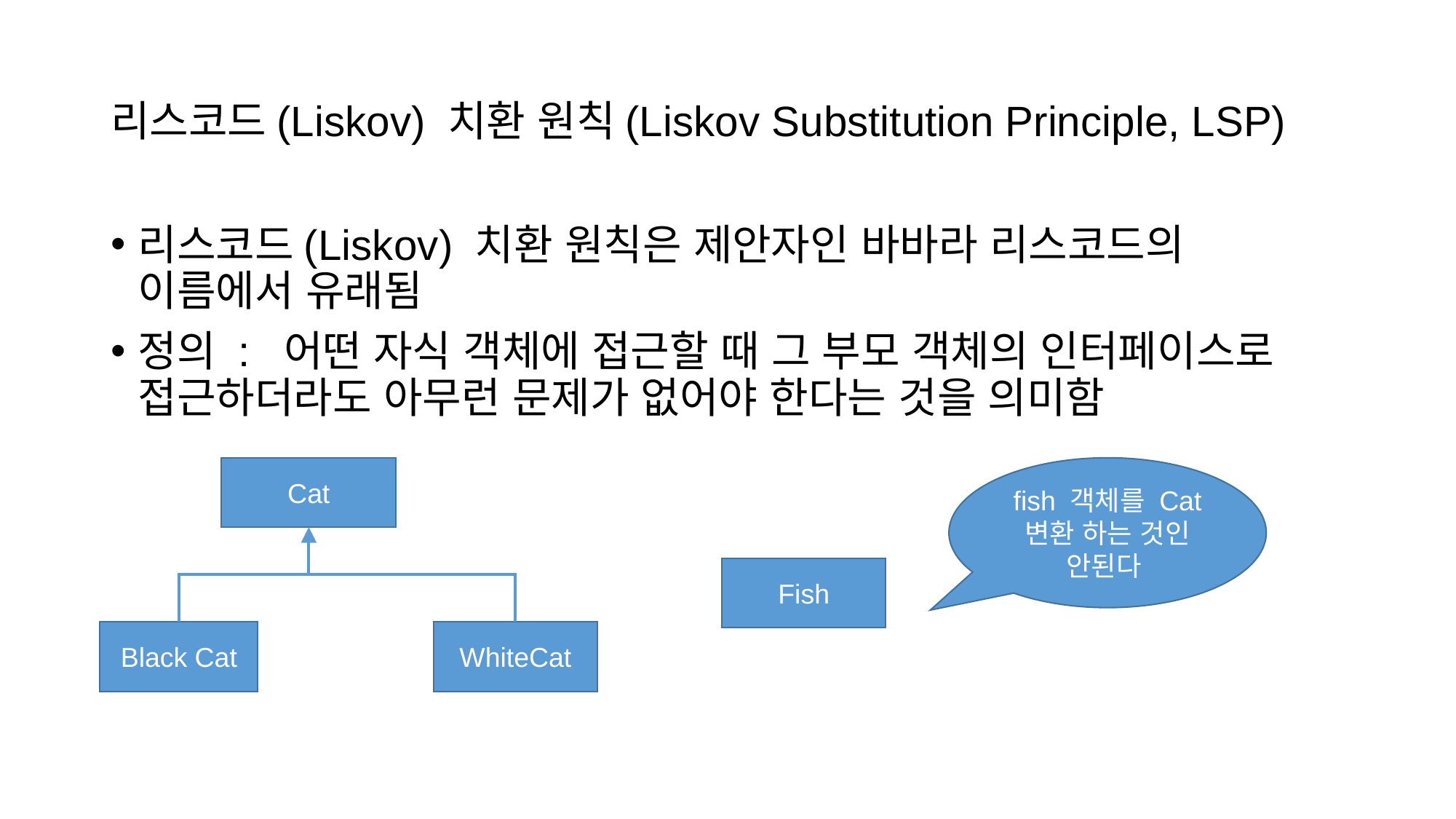

# 리스코드(Liskov) 치환 원칙(Liskov Substitution Principle, LSP)
리스코드(Liskov) 치환 원칙은 제안자인 바바라 리스코드의 이름에서 유래됨
정의 :  어떤 자식 객체에 접근할 때 그 부모 객체의 인터페이스로 접근하더라도 아무런 문제가 없어야 한다는 것을 의미함

Cat
fish 객체를 Cat 변환 하는 것인 안된다
Fish
Black Cat
WhiteCat